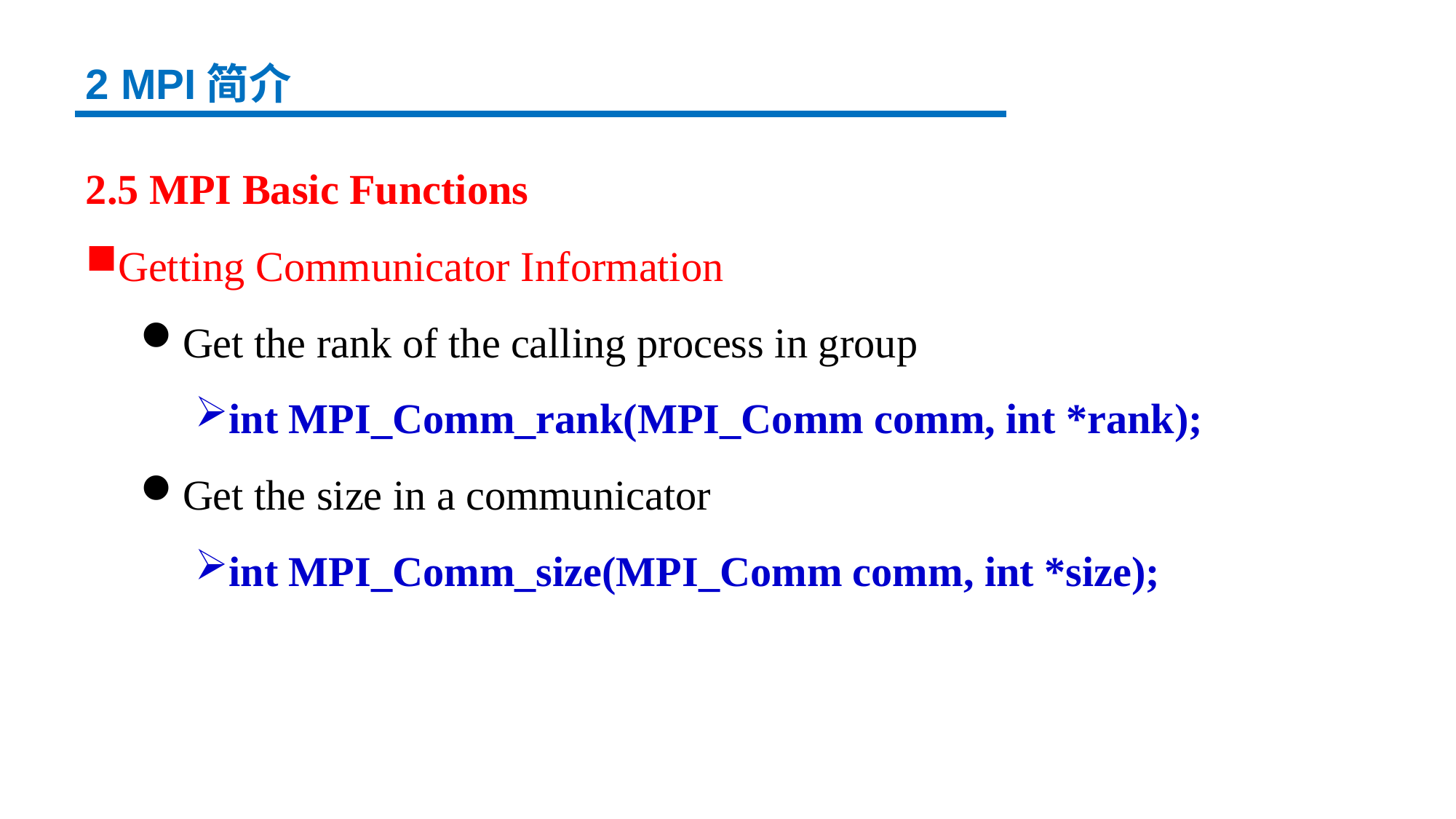

2 MPI简介
2.5 MPI Basic Functions
Getting Communicator Information
Get the rank of the calling process in group
int MPI_Comm_rank(MPI_Comm comm, int *rank);
Get the size in a communicator
int MPI_Comm_size(MPI_Comm comm, int *size);